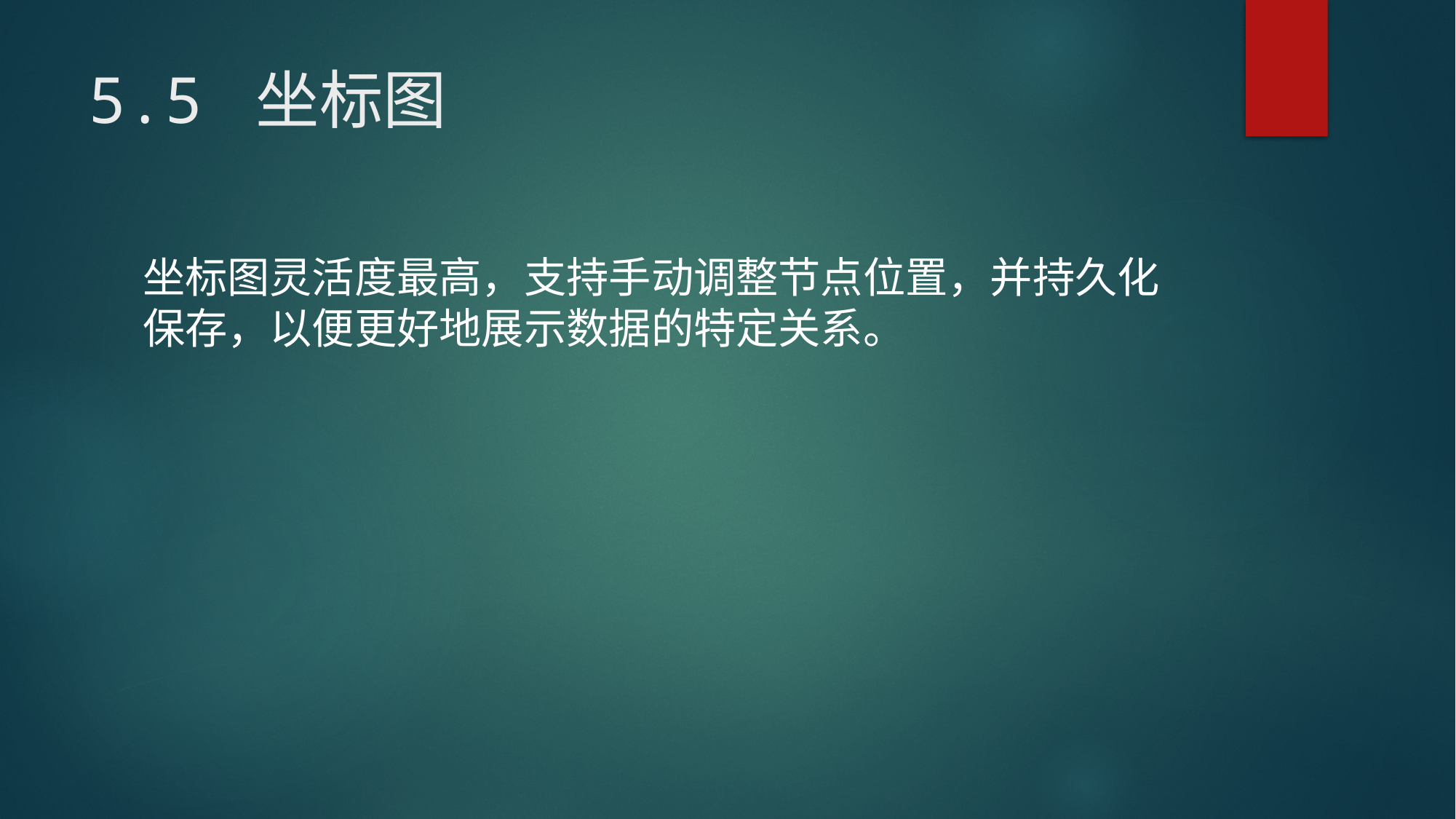

# 5.5 坐标图
坐标图灵活度最高，支持手动调整节点位置，并持久化保存，以便更好地展示数据的特定关系。